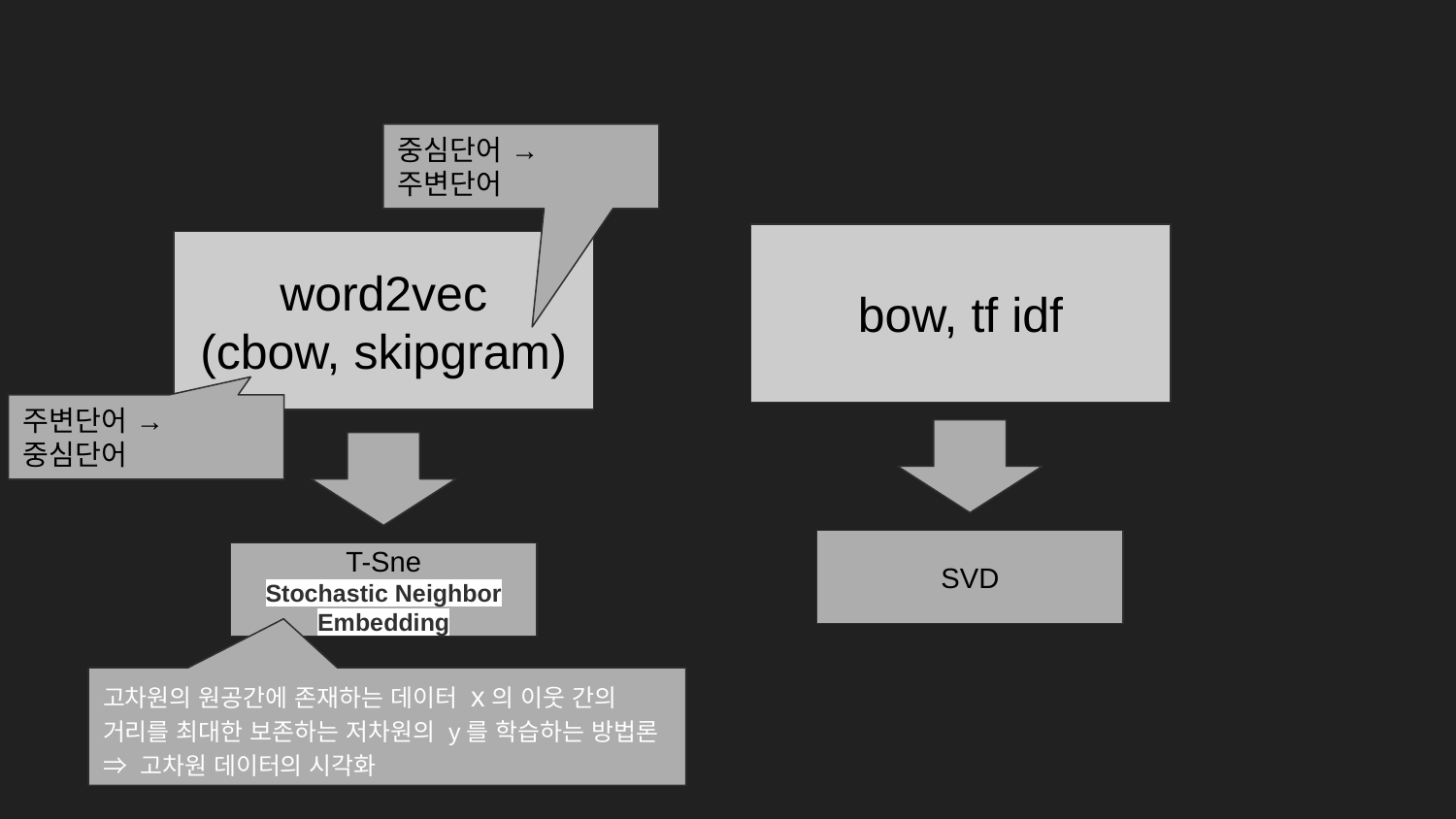

중심단어 → 주변단어
bow, tf idf
word2vec
(cbow, skipgram)
주변단어 → 중심단어

SVD
T-Sne
Stochastic Neighbor Embedding
고차원의 원공간에 존재하는 데이터 x의 이웃 간의 거리를 최대한 보존하는 저차원의 y를 학습하는 방법론
⇒ 고차원 데이터의 시각화